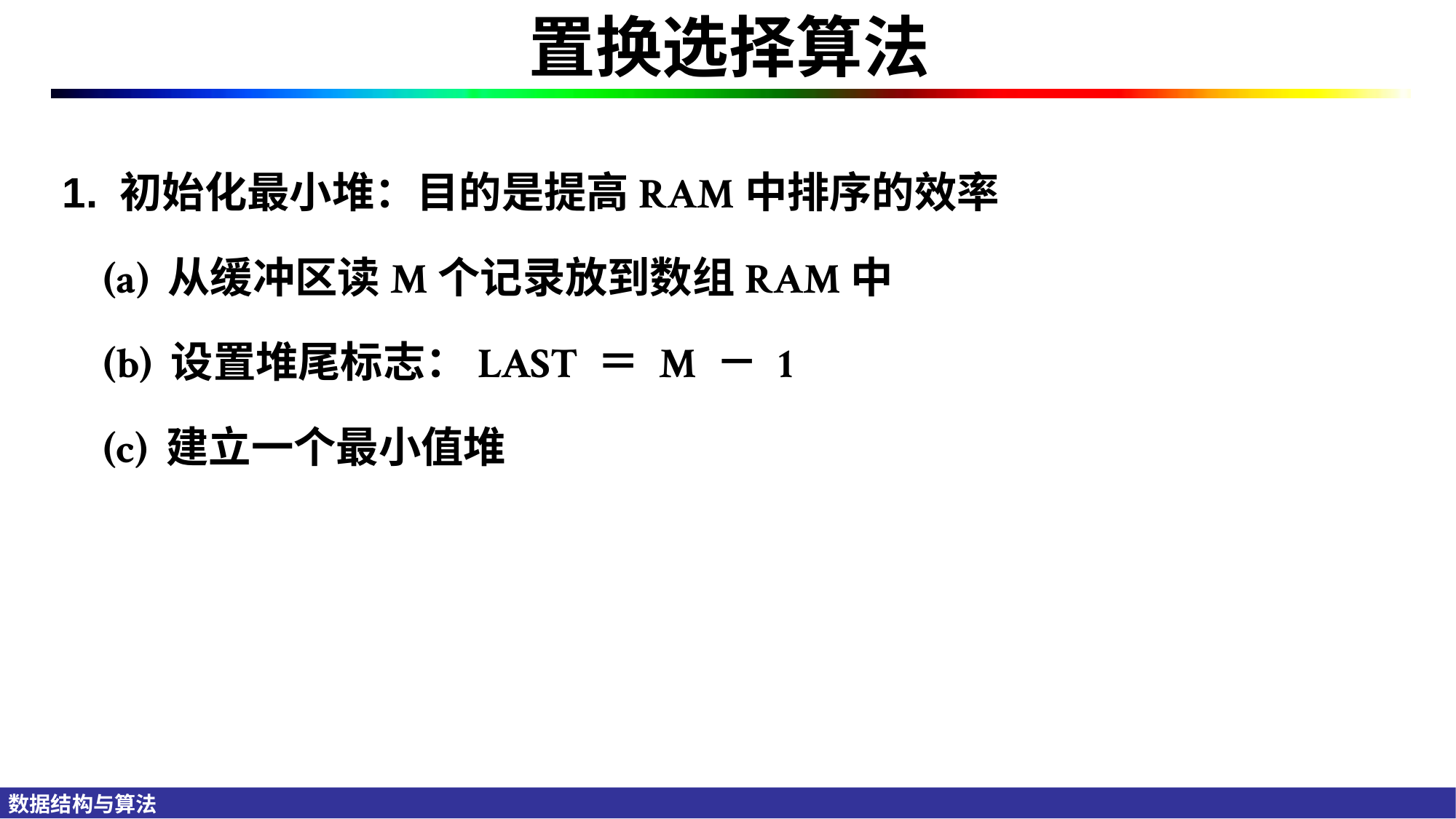

置换选择算法
1. 初始化最小堆：目的是提高RAM中排序的效率
	(a) 从缓冲区读M个记录放到数组RAM中
	(b) 设置堆尾标志：LAST ＝ M － 1
	(c) 建立一个最小值堆